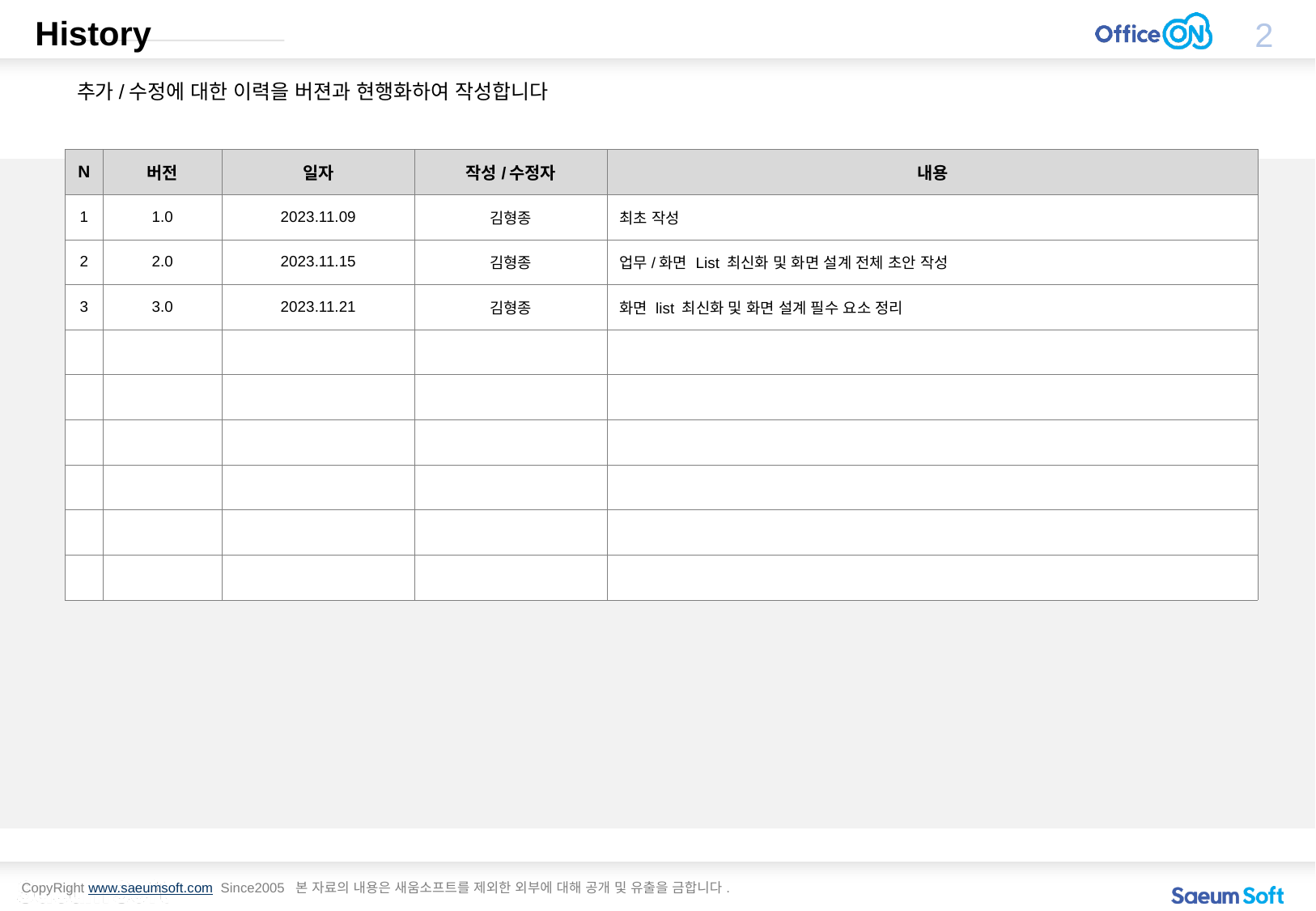

History
추가/수정에 대한 이력을 버젼과 현행화하여 작성합니다
| N | 버전 | 일자 | 작성/수정자 | 내용 |
| --- | --- | --- | --- | --- |
| 1 | 1.0 | 2023.11.09 | 김형종 | 최초 작성 |
| 2 | 2.0 | 2023.11.15 | 김형종 | 업무/화면 List 최신화 및 화면 설계 전체 초안 작성 |
| 3 | 3.0 | 2023.11.21 | 김형종 | 화면 list 최신화 및 화면 설계 필수 요소 정리 |
|  |  |  |  |  |
|  |  |  |  |  |
|  |  |  |  |  |
|  |  |  |  |  |
|  |  |  |  |  |
|  |  |  |  |  |